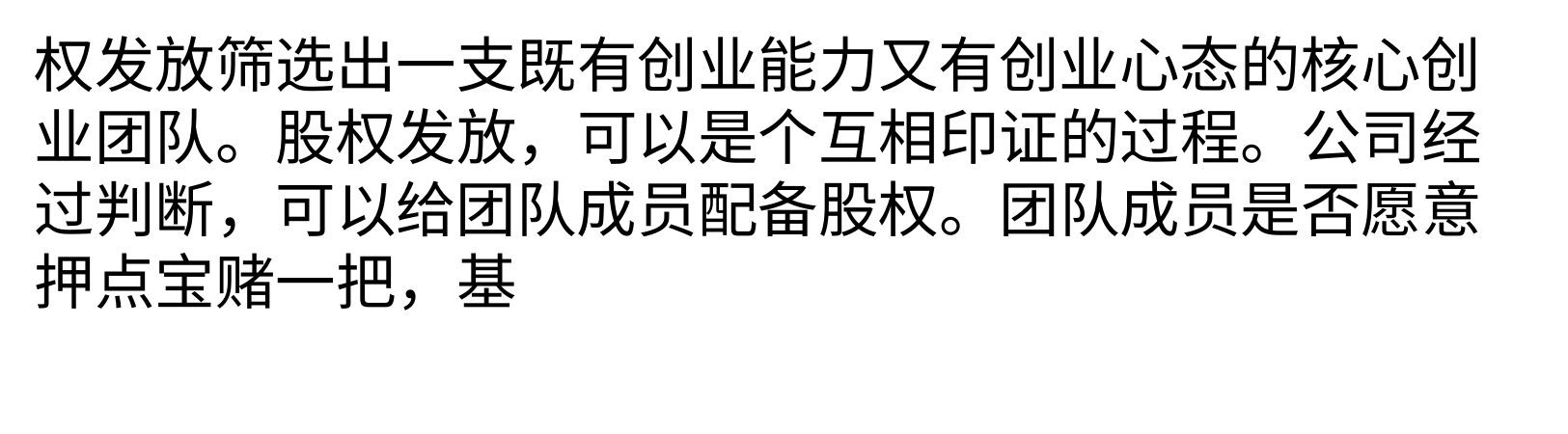

权发放筛选出一支既有创业能力又有创业心态的核心创业团队。股权发放，可以是个互相印证的过程。公司经过判断，可以给团队成员配备股权。团队成员是否愿意押点宝赌一把，基